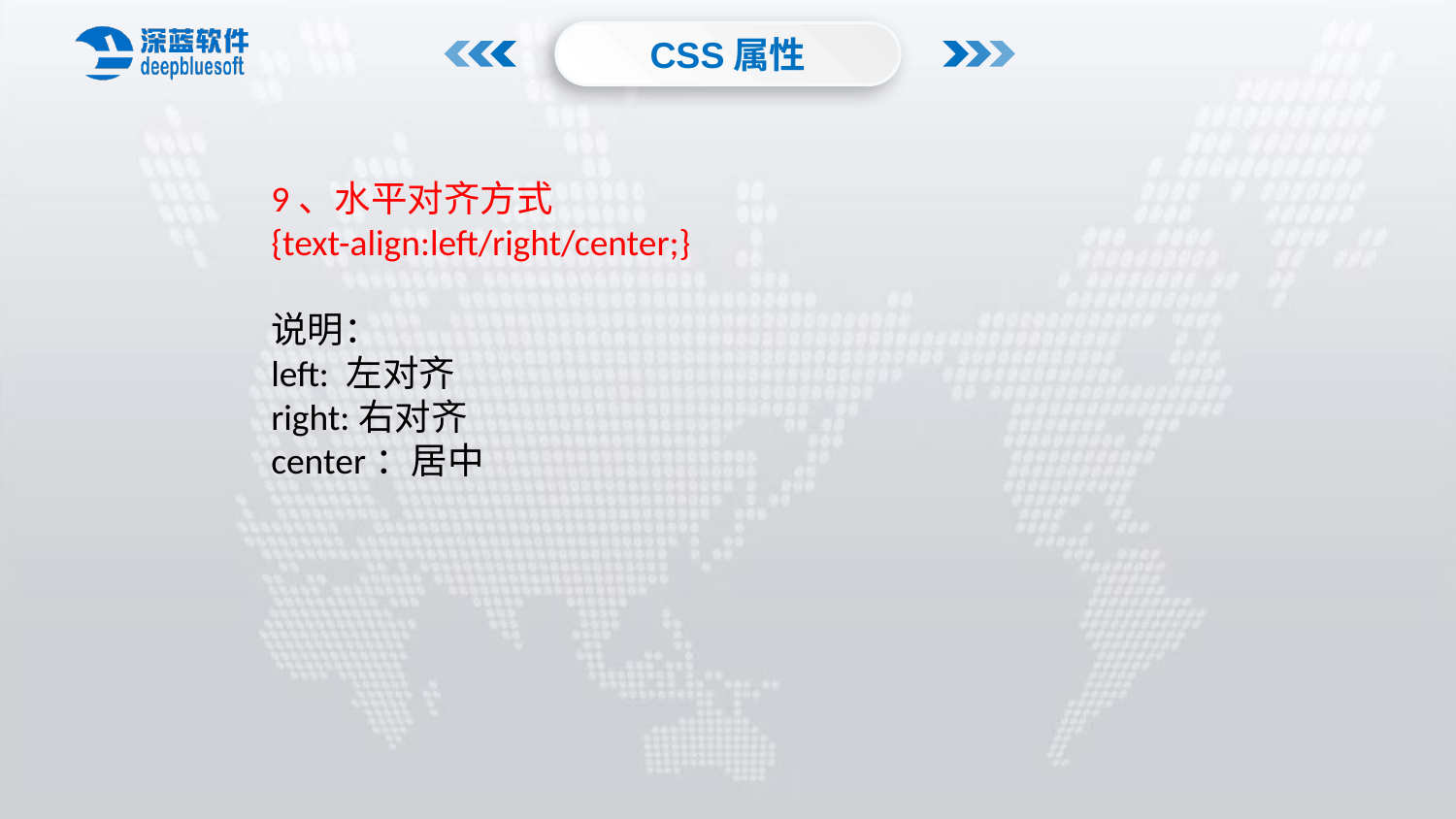

CSS属性

9、水平对齐方式
{text-align:left/right/center;}

说明：
left: 左对齐
right:右对齐
center：居中